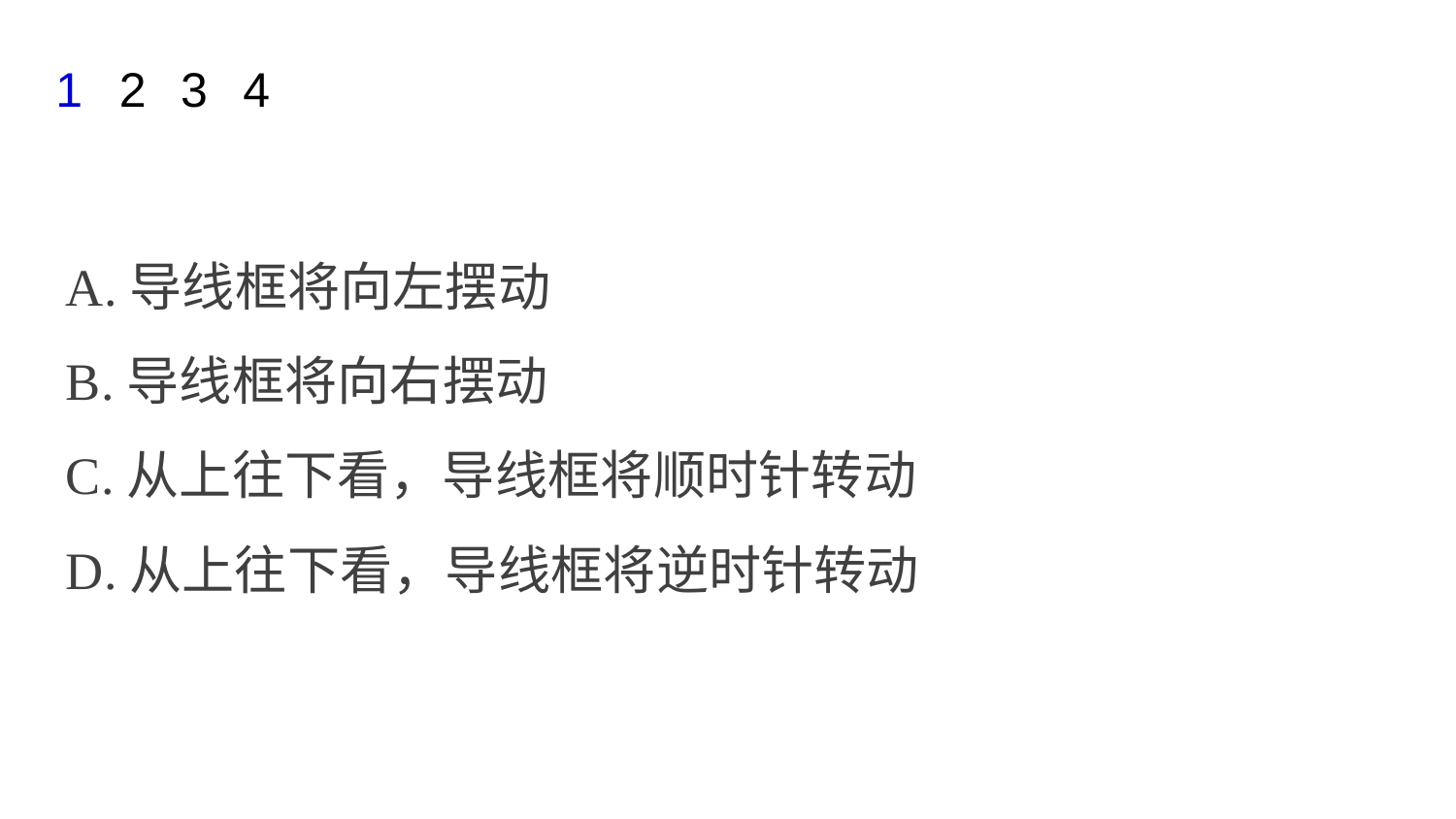

1
2
3
4
A.导线框将向左摆动
B.导线框将向右摆动
C.从上往下看，导线框将顺时针转动
D.从上往下看，导线框将逆时针转动